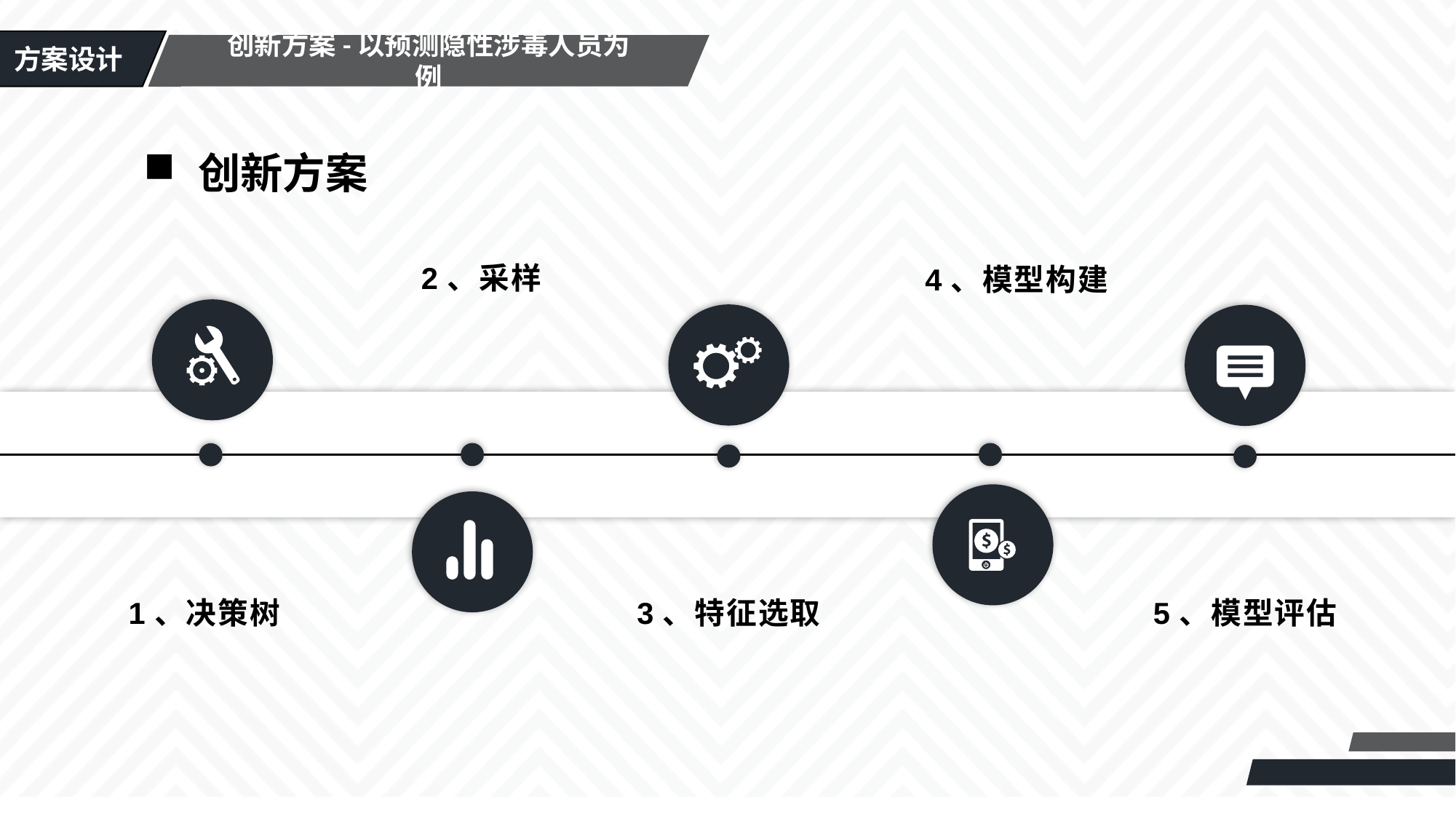

方案设计
创新方案-以预测隐性涉毒人员为例
创新方案
2、采样
4、模型构建

1、决策树
3、特征选取
5、模型评估